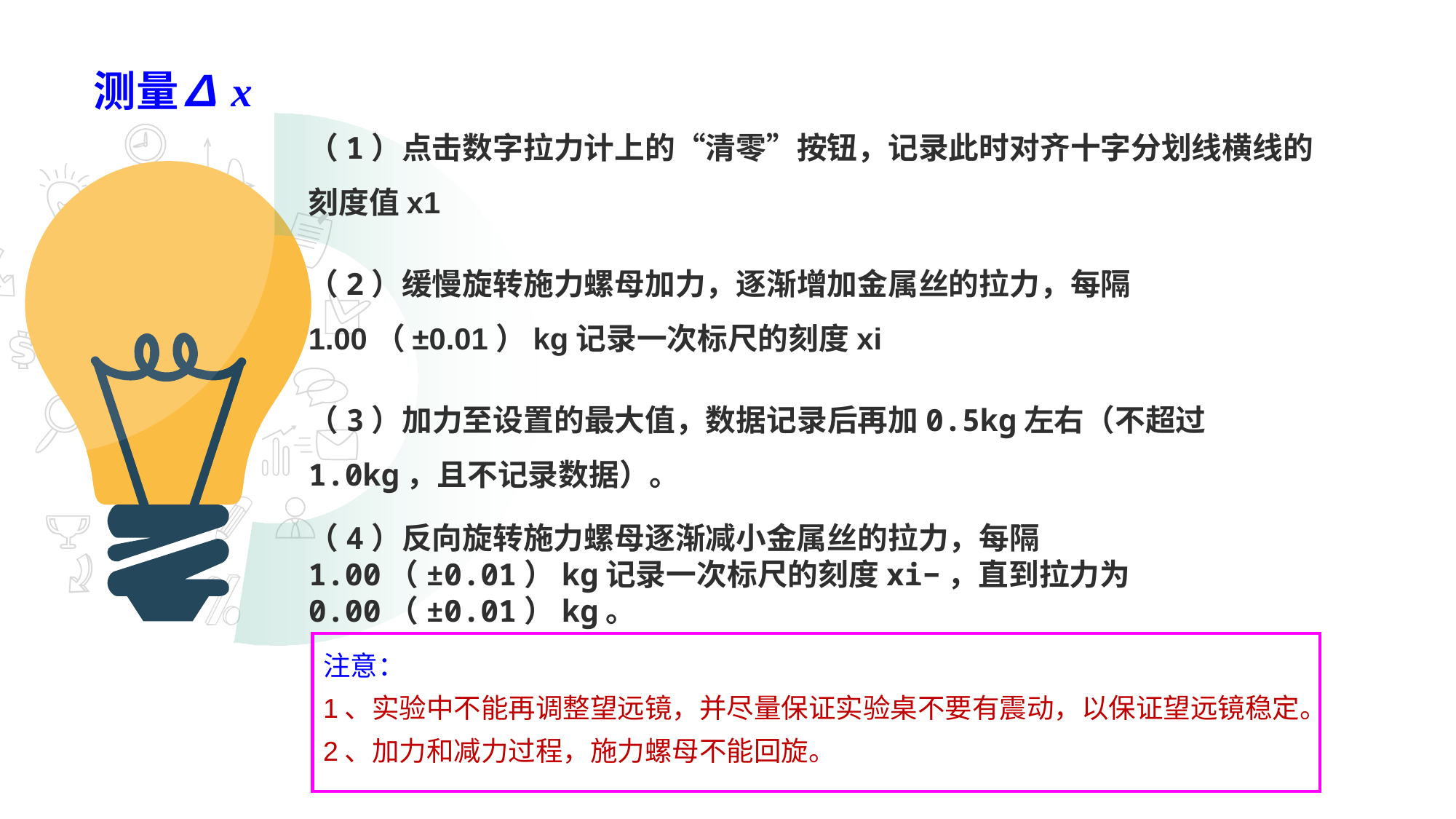

# 测量∆x
（1）点击数字拉力计上的“清零”按钮，记录此时对齐十字分划线横线的刻度值x1

（2）缓慢旋转施力螺母加力，逐渐增加金属丝的拉力，每隔1.00（±0.01）kg记录一次标尺的刻度xi
（3）加力至设置的最大值，数据记录后再加0.5kg左右（不超过1.0kg，且不记录数据）。
（4）反向旋转施力螺母逐渐减小金属丝的拉力，每隔1.00（±0.01）kg记录一次标尺的刻度xi−，直到拉力为0.00（±0.01）kg。
注意：
1、实验中不能再调整望远镜，并尽量保证实验桌不要有震动，以保证望远镜稳定。
2、加力和减力过程，施力螺母不能回旋。